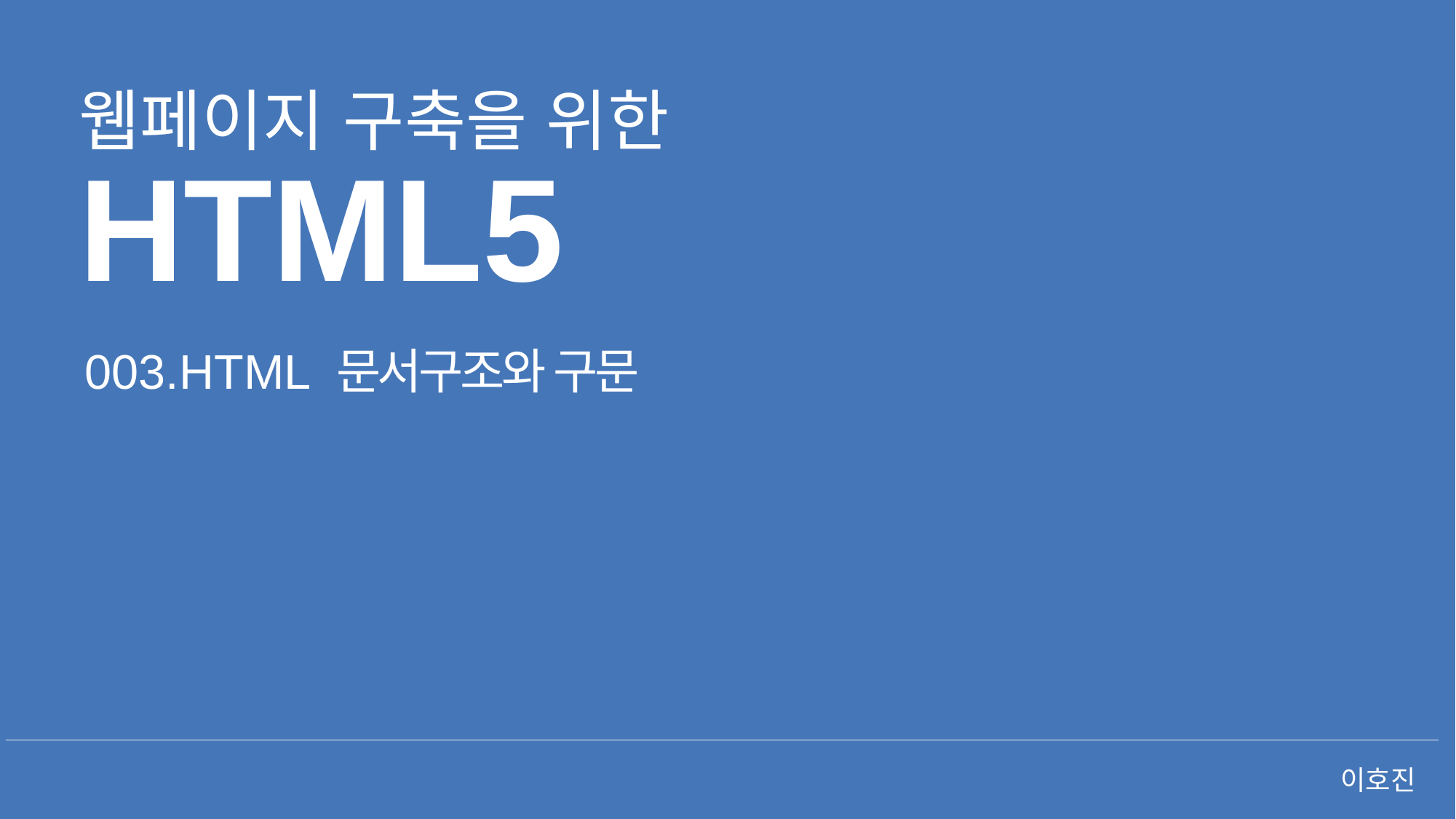

웹페이지 구축을 위한
HTML5
003.HTML 문서구조와 구문
이호진